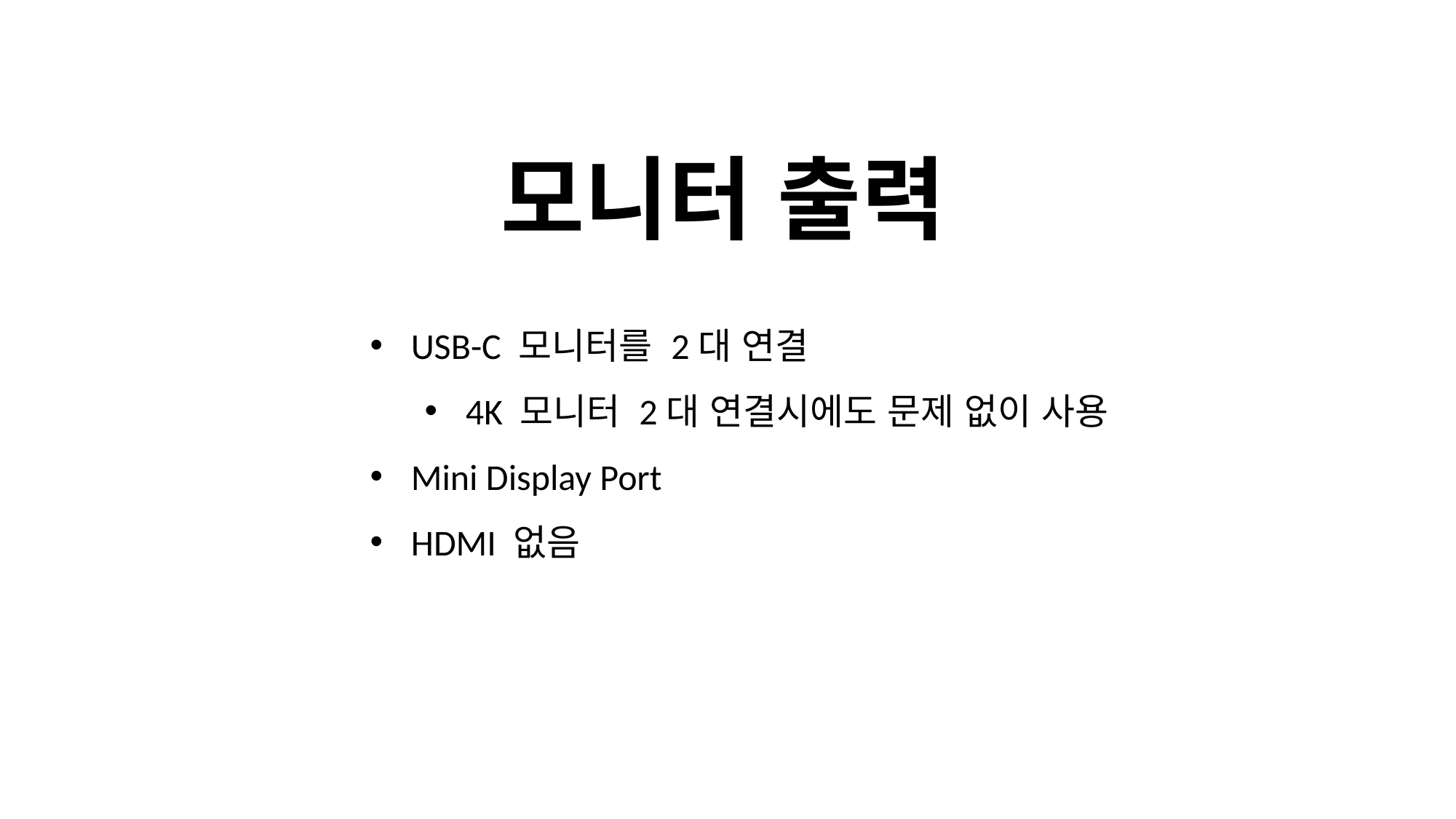

모니터 출력
USB-C 모니터를 2대 연결
4K 모니터 2대 연결시에도 문제 없이 사용
Mini Display Port
HDMI 없음